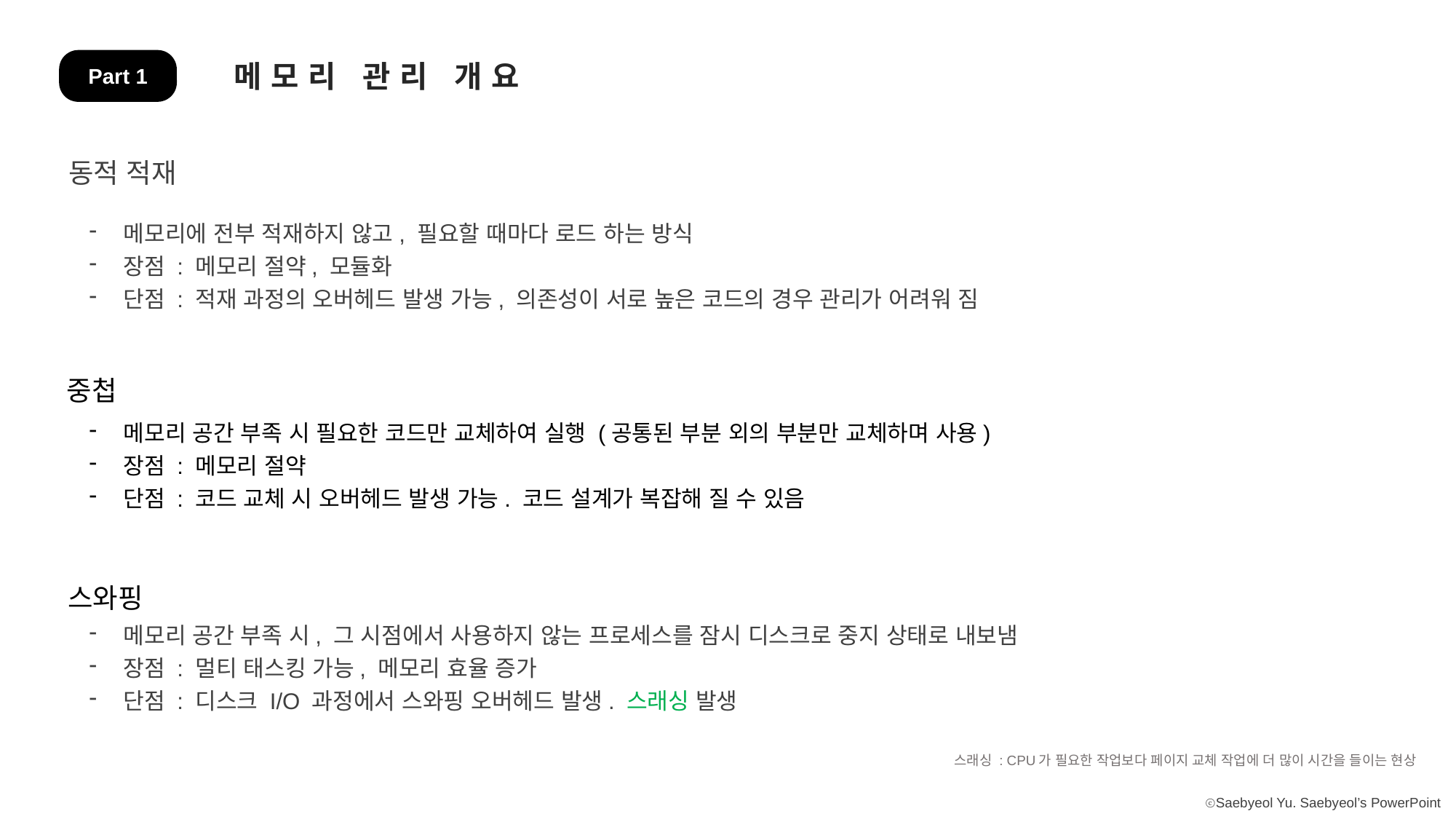

메모리 관리 개요
Part 1
동적 적재
메모리에 전부 적재하지 않고, 필요할 때마다 로드 하는 방식
장점 : 메모리 절약, 모듈화
단점 : 적재 과정의 오버헤드 발생 가능, 의존성이 서로 높은 코드의 경우 관리가 어려워 짐
중첩
메모리 공간 부족 시 필요한 코드만 교체하여 실행 (공통된 부분 외의 부분만 교체하며 사용)
장점 : 메모리 절약
단점 : 코드 교체 시 오버헤드 발생 가능. 코드 설계가 복잡해 질 수 있음
스와핑
메모리 공간 부족 시, 그 시점에서 사용하지 않는 프로세스를 잠시 디스크로 중지 상태로 내보냄
장점 : 멀티 태스킹 가능, 메모리 효율 증가
단점 : 디스크 I/O 과정에서 스와핑 오버헤드 발생. 스래싱 발생
스래싱 : CPU가 필요한 작업보다 페이지 교체 작업에 더 많이 시간을 들이는 현상